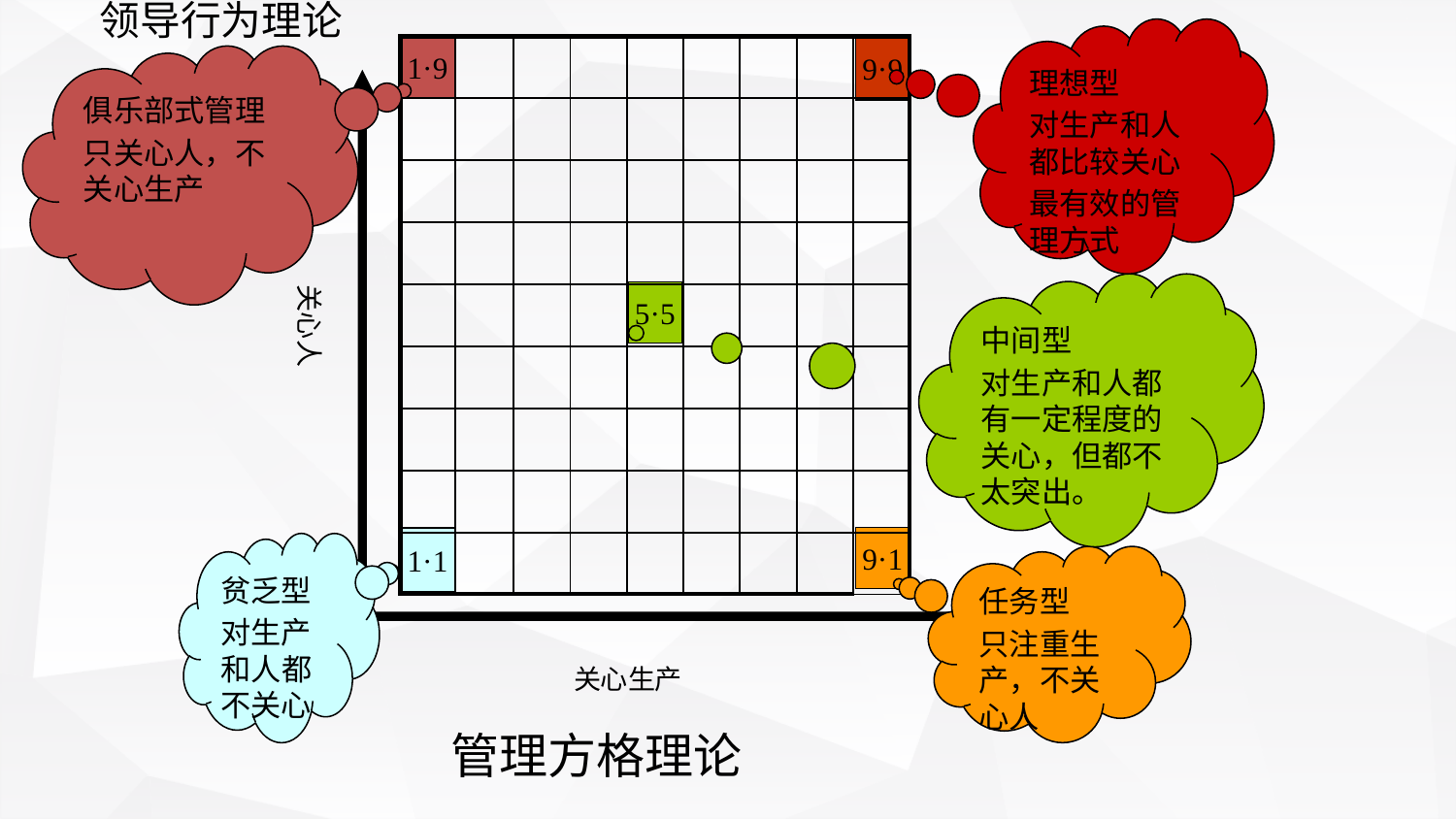

# 领导行为理论
理想型
对生产和人都比较关心
最有效的管理方式
1·9
|  |  |  |  |  |  |  |  |  |
| --- | --- | --- | --- | --- | --- | --- | --- | --- |
|  |  |  |  |  |  |  |  |  |
|  |  |  |  |  |  |  |  |  |
|  |  |  |  |  |  |  |  |  |
|  |  |  |  |  |  |  |  |  |
|  |  |  |  |  |  |  |  |  |
|  |  |  |  |  |  |  |  |  |
|  |  |  |  |  |  |  |  |  |
|  |  |  |  |  |  |  |  |  |
9·9
俱乐部式管理
只关心人，不关心生产

关心人

低
高
         关心生产
高
中间型
对生产和人都有一定程度的关心，但都不太突出。
5·5
1·1
9·1
贫乏型
对生产和人都不关心
任务型
只注重生产，不关心人
管理方格理论